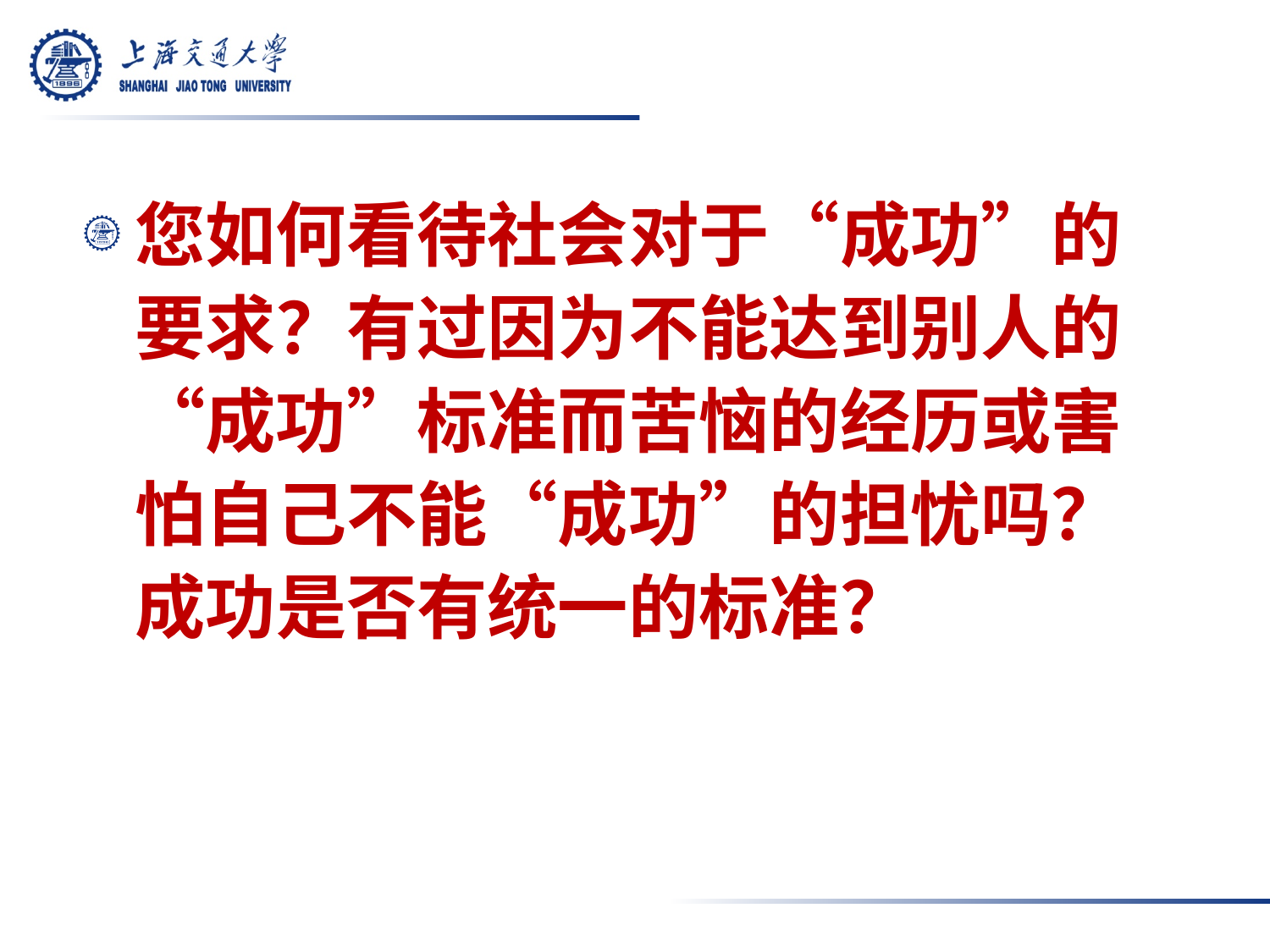

#
您如何看待社会对于“成功”的要求？有过因为不能达到别人的“成功”标准而苦恼的经历或害怕自己不能“成功”的担忧吗？成功是否有统一的标准？